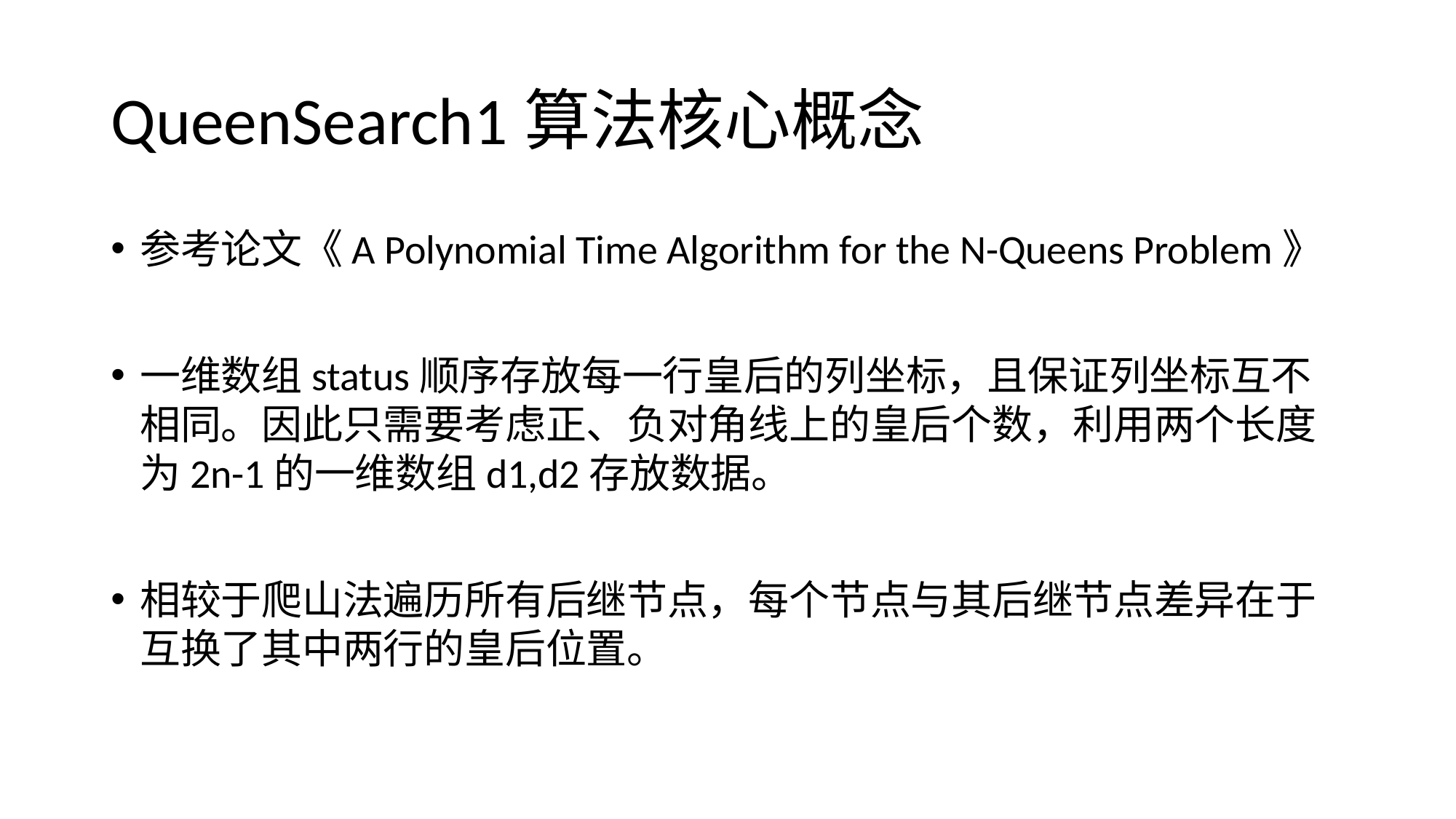

# QueenSearch1算法核心概念
参考论文《A Polynomial Time Algorithm for the N-Queens Problem》

一维数组status顺序存放每一行皇后的列坐标，且保证列坐标互不相同。因此只需要考虑正、负对角线上的皇后个数，利用两个长度为2n-1的一维数组d1,d2存放数据。

相较于爬山法遍历所有后继节点，每个节点与其后继节点差异在于互换了其中两行的皇后位置。